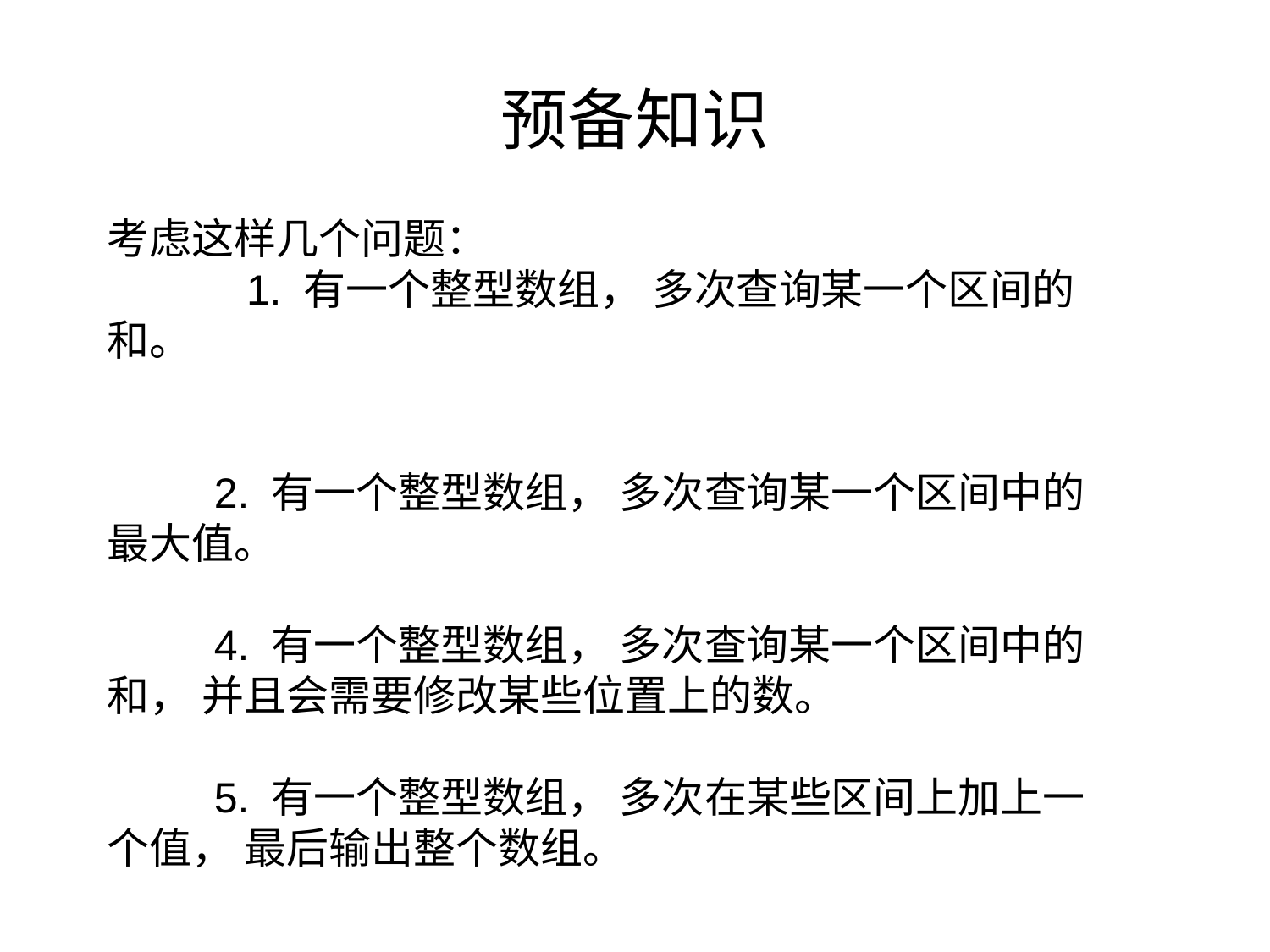

预备知识
考虑这样几个问题：
	 1. 有一个整型数组， 多次查询某一个区间的和。

         2. 有一个整型数组， 多次查询某一个区间中的最大值。

         4. 有一个整型数组， 多次查询某一个区间中的和， 并且会需要修改某些位置上的数。

         5. 有一个整型数组， 多次在某些区间上加上一个值， 最后输出整个数组。